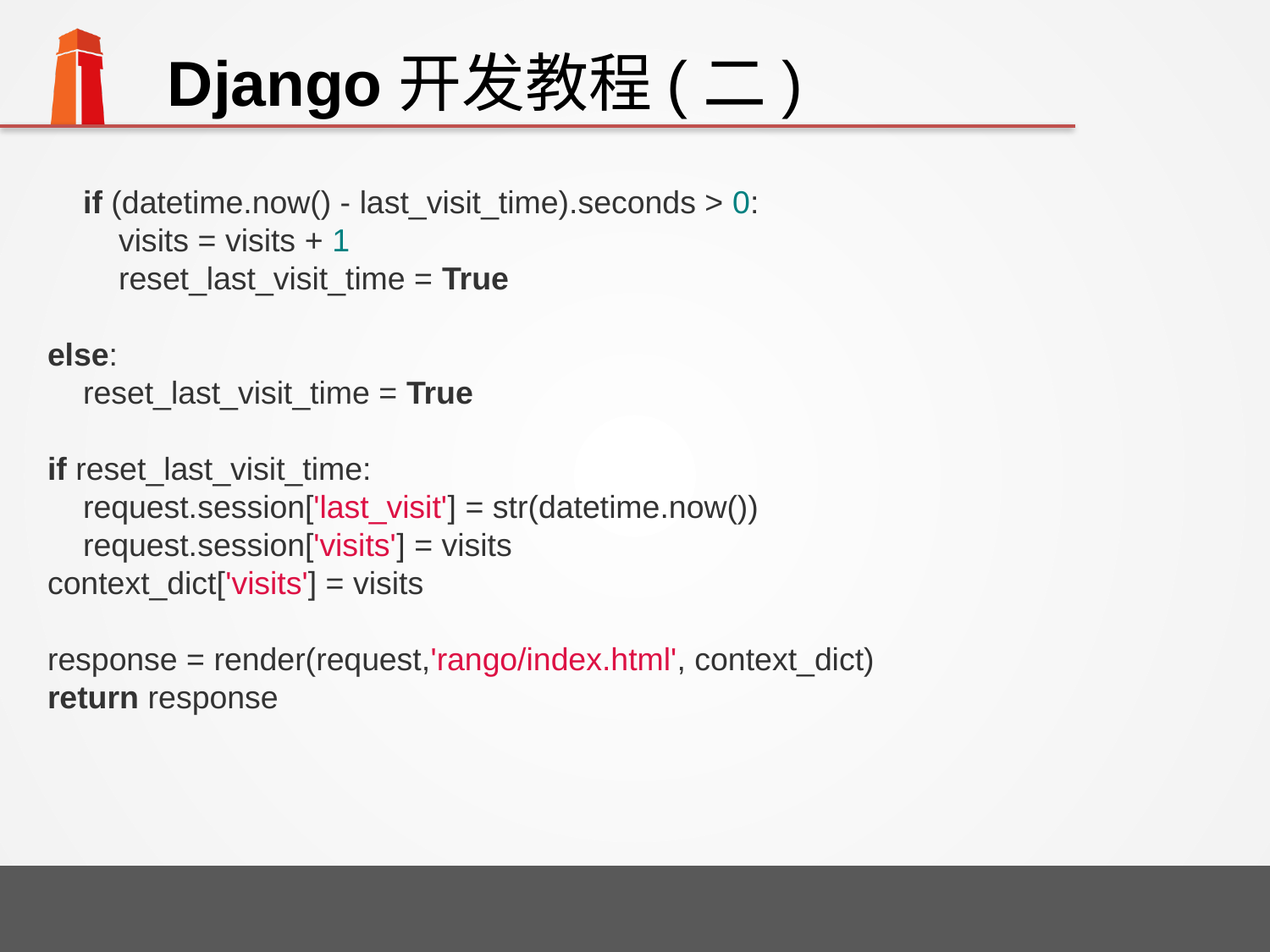

# Django开发教程(二)
    if (datetime.now() - last_visit_time).seconds > 0:
        visits = visits + 1
        reset_last_visit_time = True

else:
    reset_last_visit_time = True

if reset_last_visit_time:
    request.session['last_visit'] = str(datetime.now())
    request.session['visits'] = visits
context_dict['visits'] = visits

response = render(request,'rango/index.html', context_dict)
return response